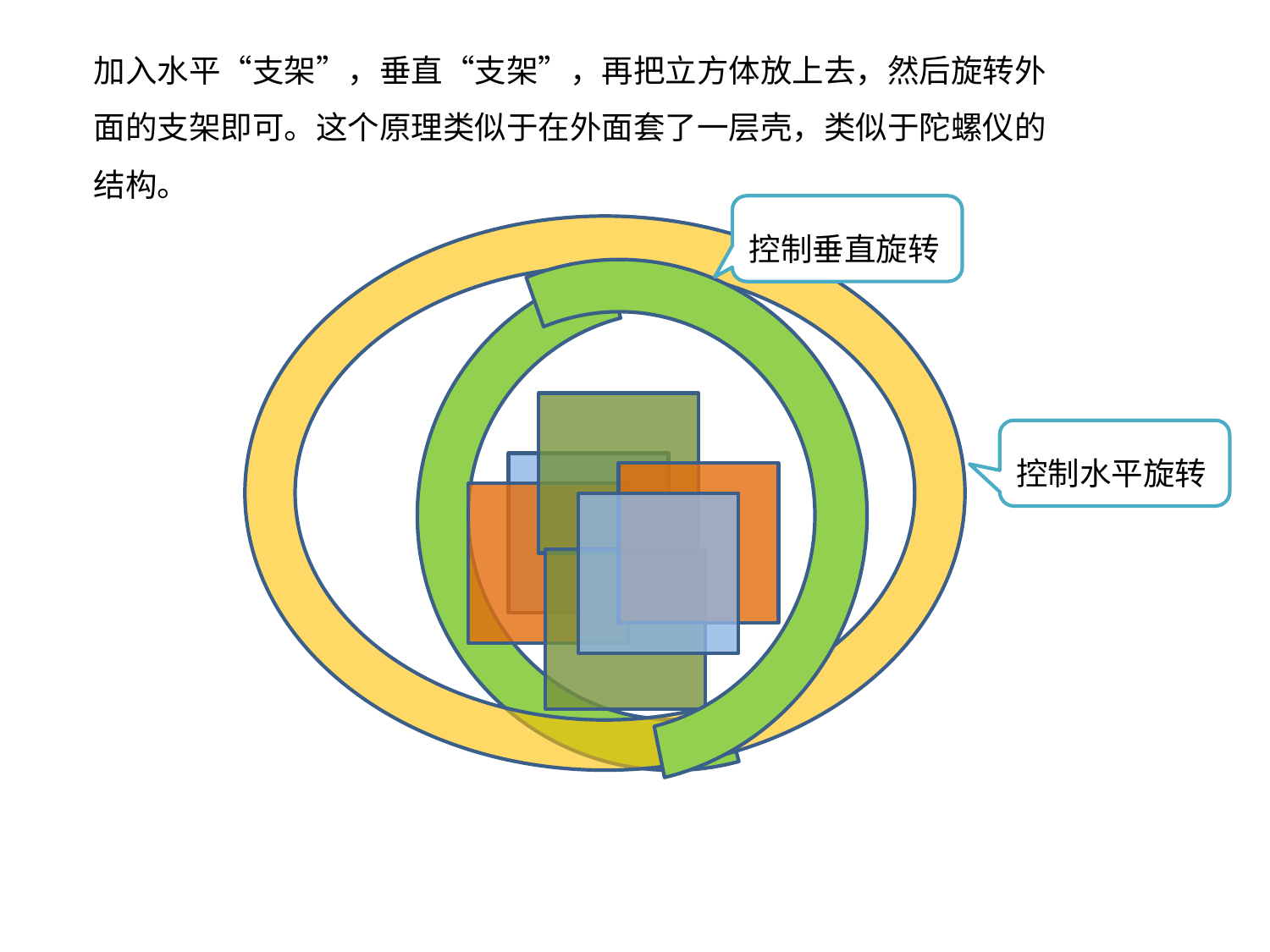

加入水平“支架”，垂直“支架”，再把立方体放上去，然后旋转外面的支架即可。这个原理类似于在外面套了一层壳，类似于陀螺仪的结构。

控制垂直旋转

控制水平旋转